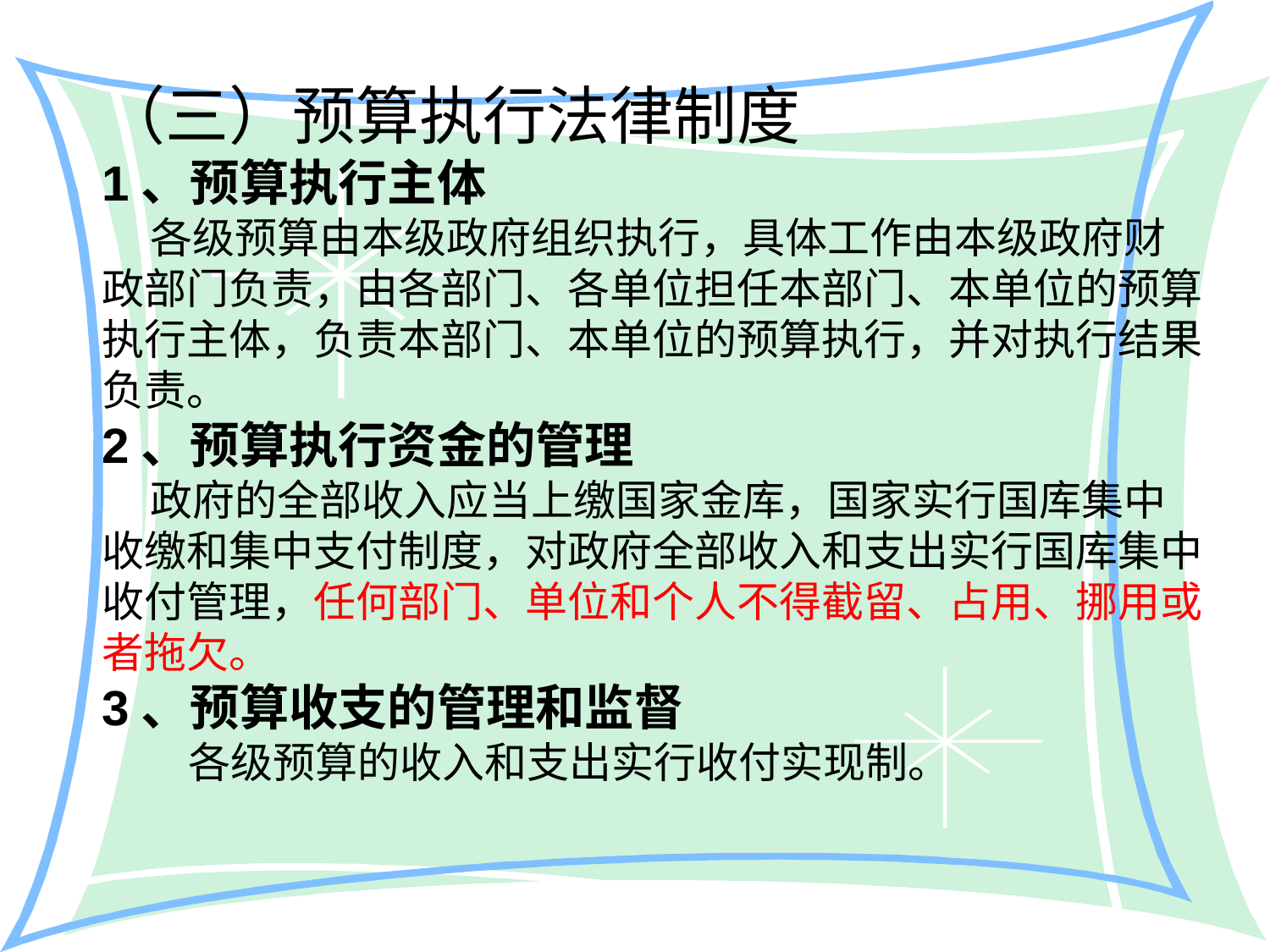

（三）预算执行法律制度
1、预算执行主体
    各级预算由本级政府组织执行，具体工作由本级政府财政部门负责，由各部门、各单位担任本部门、本单位的预算执行主体，负责本部门、本单位的预算执行，并对执行结果负责。
2、预算执行资金的管理
    政府的全部收入应当上缴国家金库，国家实行国库集中收缴和集中支付制度，对政府全部收入和支出实行国库集中收付管理，任何部门、单位和个人不得截留、占用、挪用或者拖欠。
3、预算收支的管理和监督
        各级预算的收入和支出实行收付实现制。